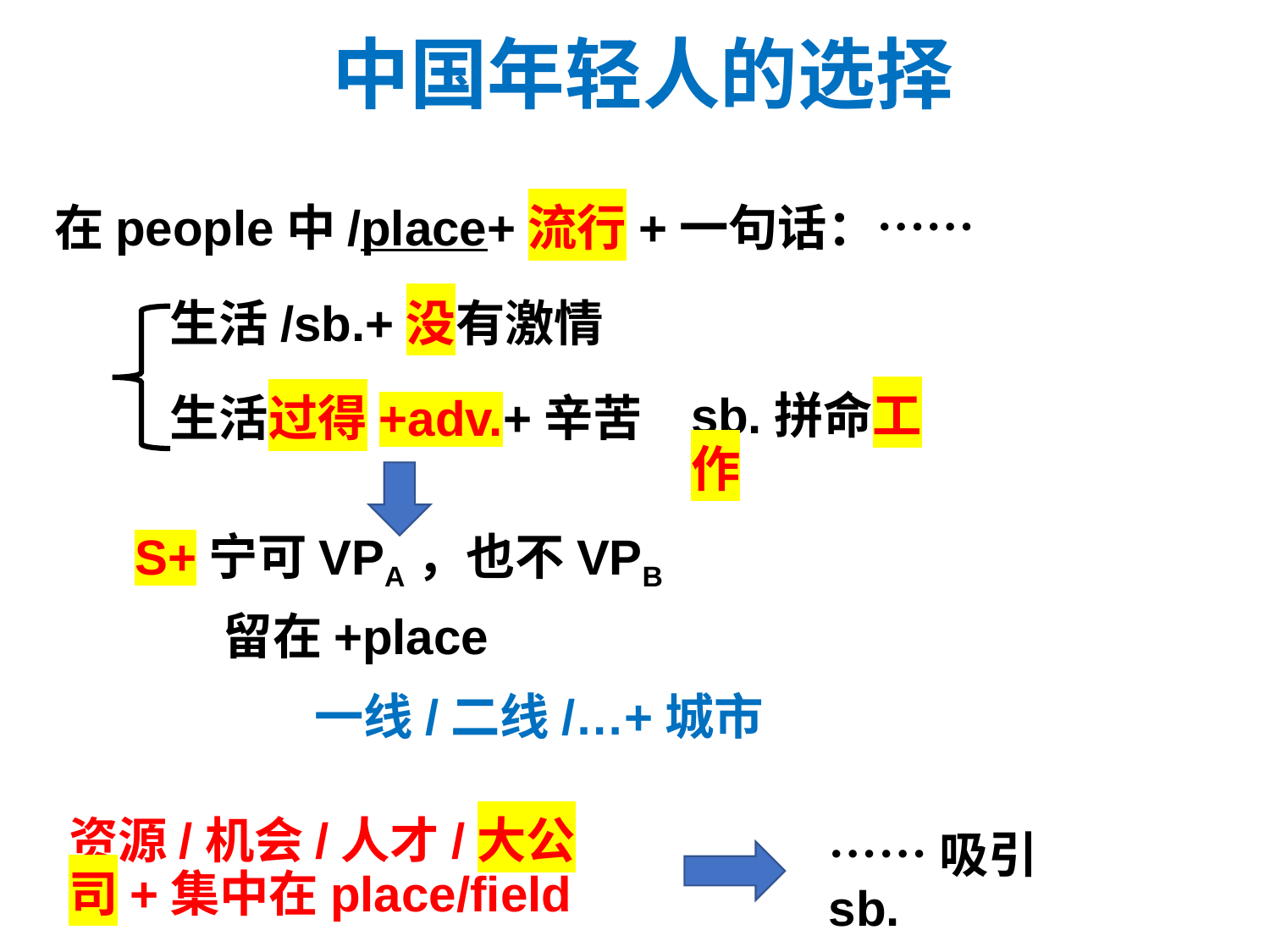

中国年轻人的选择
在people中/place+流行+一句话：……
生活/sb.+没有激情

sb.拼命工作
生活过得+adv.+辛苦

S+宁可VPA，也不VPB
留在+place
一线/二线/…+城市
资源/机会/人才/大公司+集中在place/field
……吸引sb.